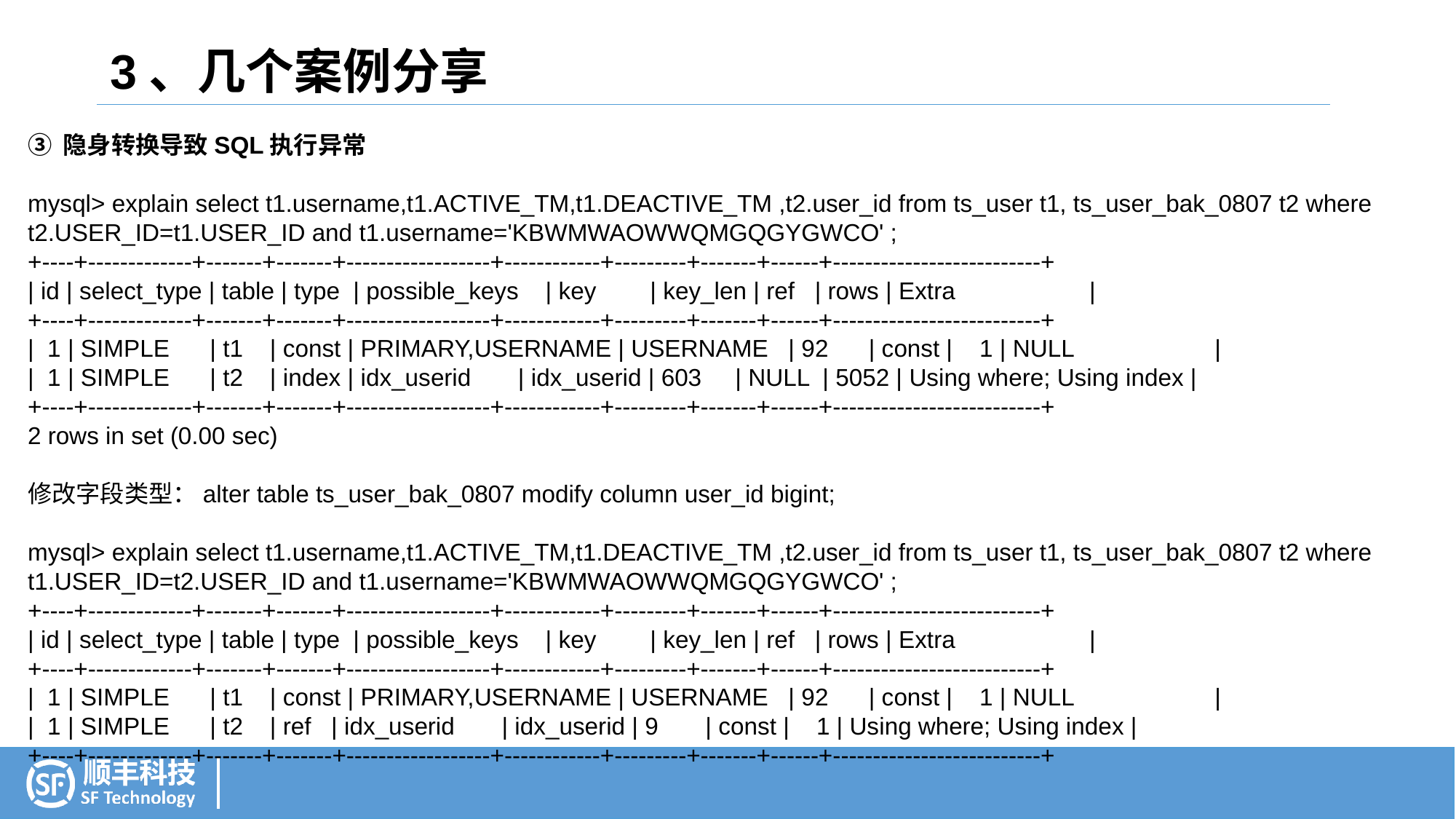

3、几个案例分享
③ 隐身转换导致SQL执行异常

mysql> explain select t1.username,t1.ACTIVE_TM,t1.DEACTIVE_TM ,t2.user_id from ts_user t1, ts_user_bak_0807 t2 where t2.USER_ID=t1.USER_ID and t1.username='KBWMWAOWWQMGQGYGWCO' ;
+----+-------------+-------+-------+------------------+------------+---------+-------+------+--------------------------+
| id | select_type | table | type  | possible_keys    | key        | key_len | ref   | rows | Extra                    |
+----+-------------+-------+-------+------------------+------------+---------+-------+------+--------------------------+
|  1 | SIMPLE      | t1    | const | PRIMARY,USERNAME | USERNAME   | 92      | const |    1 | NULL                     |
|  1 | SIMPLE      | t2    | index | idx_userid       | idx_userid | 603     | NULL  | 5052 | Using where; Using index |
+----+-------------+-------+-------+------------------+------------+---------+-------+------+--------------------------+
2 rows in set (0.00 sec)

修改字段类型：alter table ts_user_bak_0807 modify column user_id bigint;

mysql> explain select t1.username,t1.ACTIVE_TM,t1.DEACTIVE_TM ,t2.user_id from ts_user t1, ts_user_bak_0807 t2 where t1.USER_ID=t2.USER_ID and t1.username='KBWMWAOWWQMGQGYGWCO' ;
+----+-------------+-------+-------+------------------+------------+---------+-------+------+--------------------------+
| id | select_type | table | type  | possible_keys    | key        | key_len | ref   | rows | Extra                    |
+----+-------------+-------+-------+------------------+------------+---------+-------+------+--------------------------+
|  1 | SIMPLE      | t1    | const | PRIMARY,USERNAME | USERNAME   | 92      | const |    1 | NULL                     |
|  1 | SIMPLE      | t2    | ref   | idx_userid       | idx_userid | 9       | const |    1 | Using where; Using index |
+----+-------------+-------+-------+------------------+------------+---------+-------+------+--------------------------+